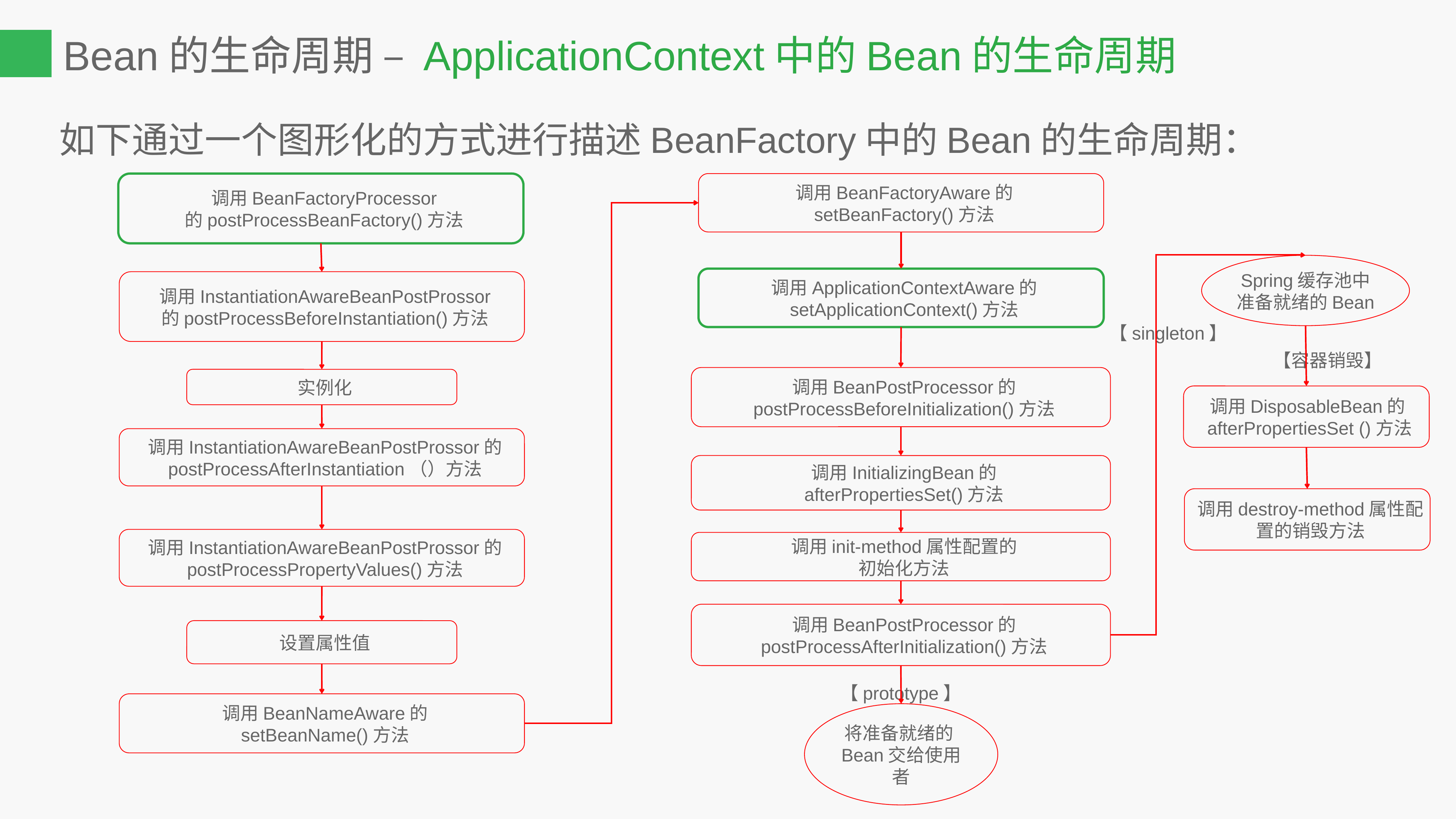

Bean的生命周期 – ApplicationContext中的Bean的生命周期

如下通过一个图形化的方式进行描述BeanFactory中的Bean的生命周期：

调用BeanFactoryProcessor
的postProcessBeanFactory()方法
调用BeanFactoryAware的
setBeanFactory()方法
Spring缓存池中准备就绪的Bean
调用ApplicationContextAware的
setApplicationContext()方法
调用InstantiationAwareBeanPostProssor
的postProcessBeforeInstantiation()方法
【singleton】
【容器销毁】
调用BeanPostProcessor的
postProcessBeforeInitialization()方法
实例化
调用DisposableBean的afterPropertiesSet ()方法
调用InstantiationAwareBeanPostProssor的
postProcessAfterInstantiation（）方法
调用InitializingBean的
afterPropertiesSet()方法
调用destroy-method属性配置的销毁方法
调用InstantiationAwareBeanPostProssor的
postProcessPropertyValues()方法
调用init-method属性配置的
初始化方法
调用BeanPostProcessor的
postProcessAfterInitialization()方法
设置属性值
【prototype】
调用BeanNameAware的
setBeanName()方法
将准备就绪的Bean交给使用者